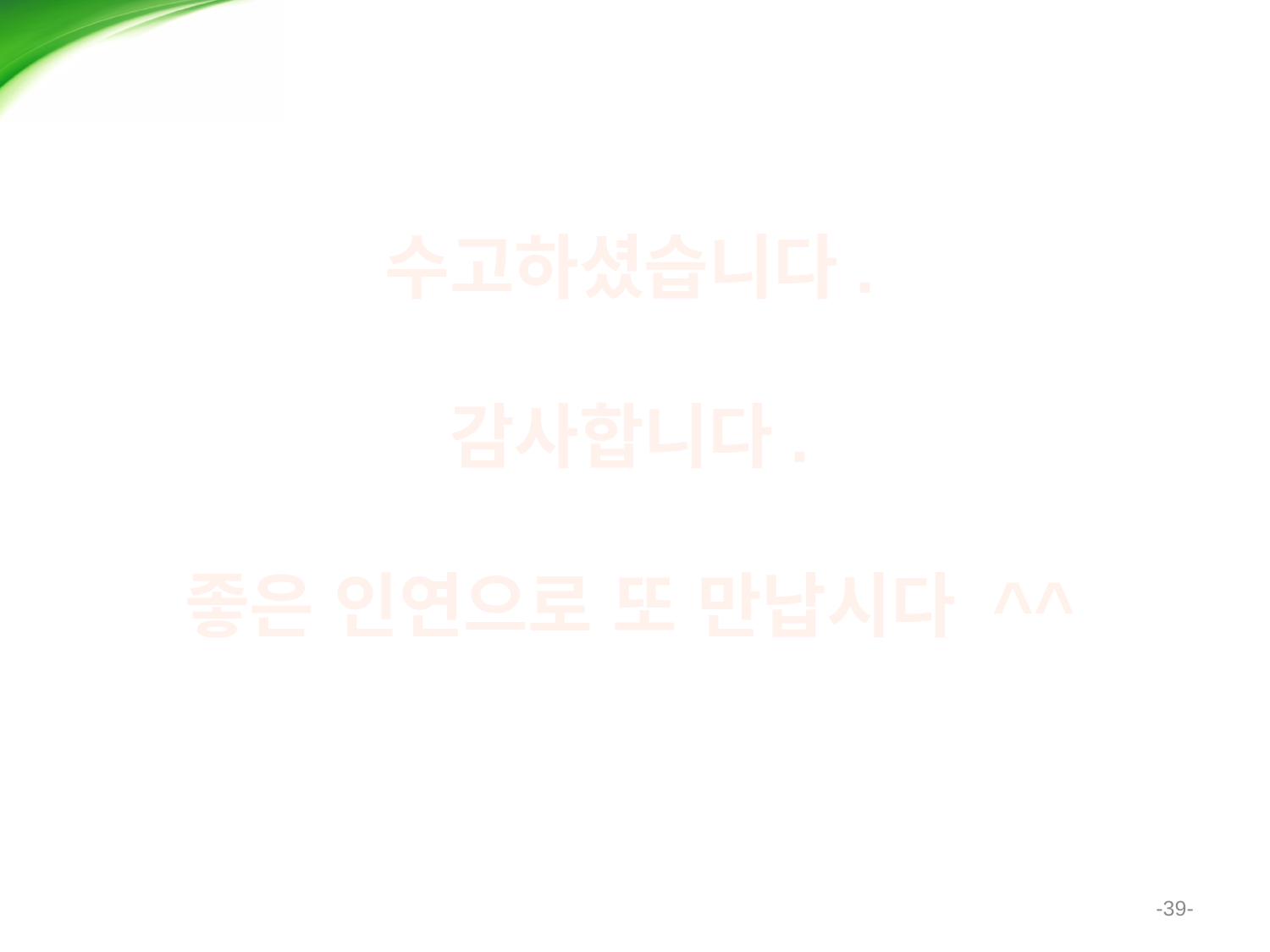

수고하셨습니다.

감사합니다.

좋은 인연으로 또 만납시다 ^^
-39-